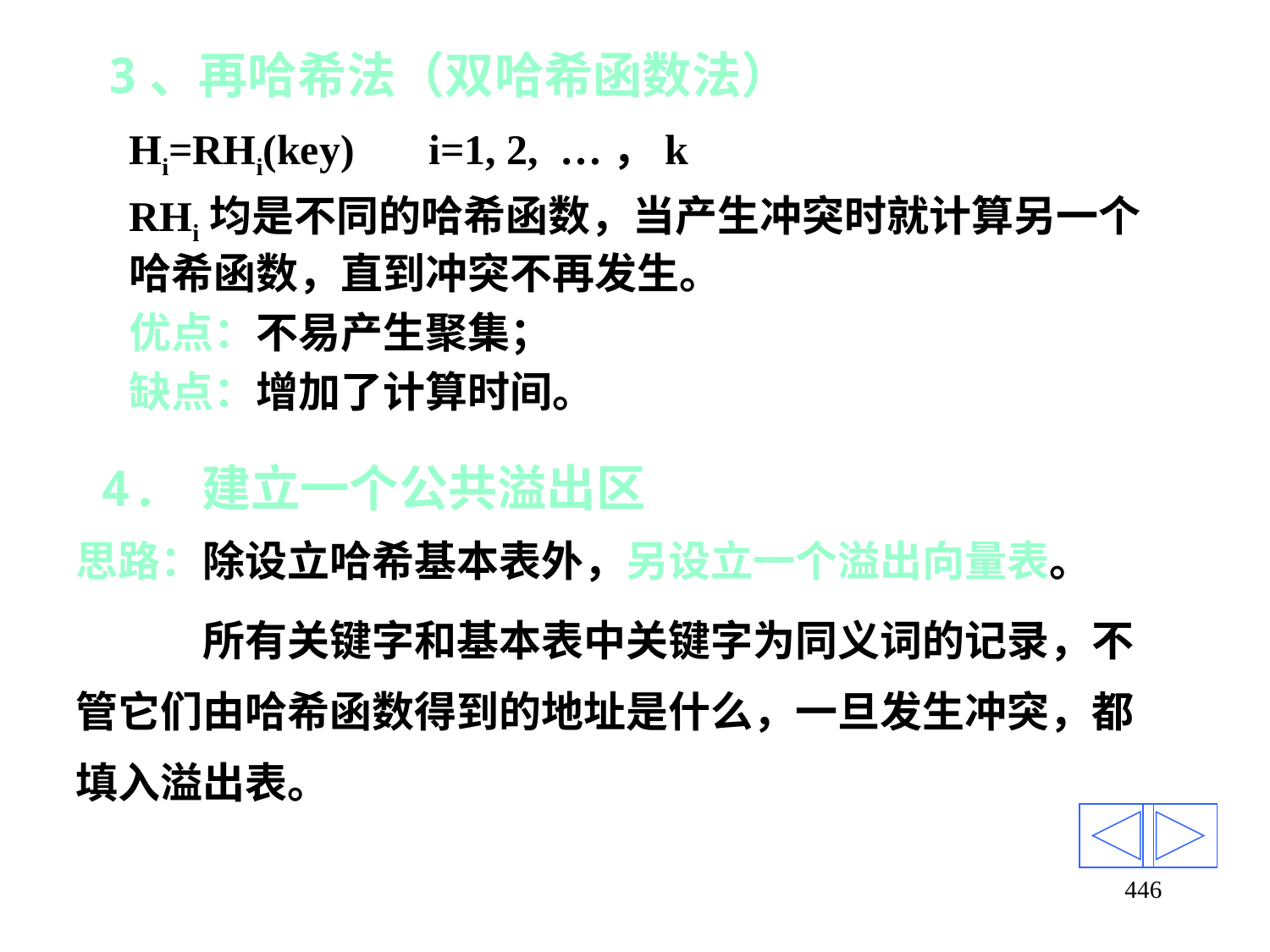

# 3、再哈希法（双哈希函数法）
Hi=RHi(key)       i=1, 2,  …，k
RHi均是不同的哈希函数，当产生冲突时就计算另一个哈希函数，直到冲突不再发生。
优点：不易产生聚集；
缺点：增加了计算时间。
4. 建立一个公共溢出区
思路：除设立哈希基本表外，另设立一个溢出向量表。
	所有关键字和基本表中关键字为同义词的记录，不管它们由哈希函数得到的地址是什么，一旦发生冲突，都填入溢出表。

446